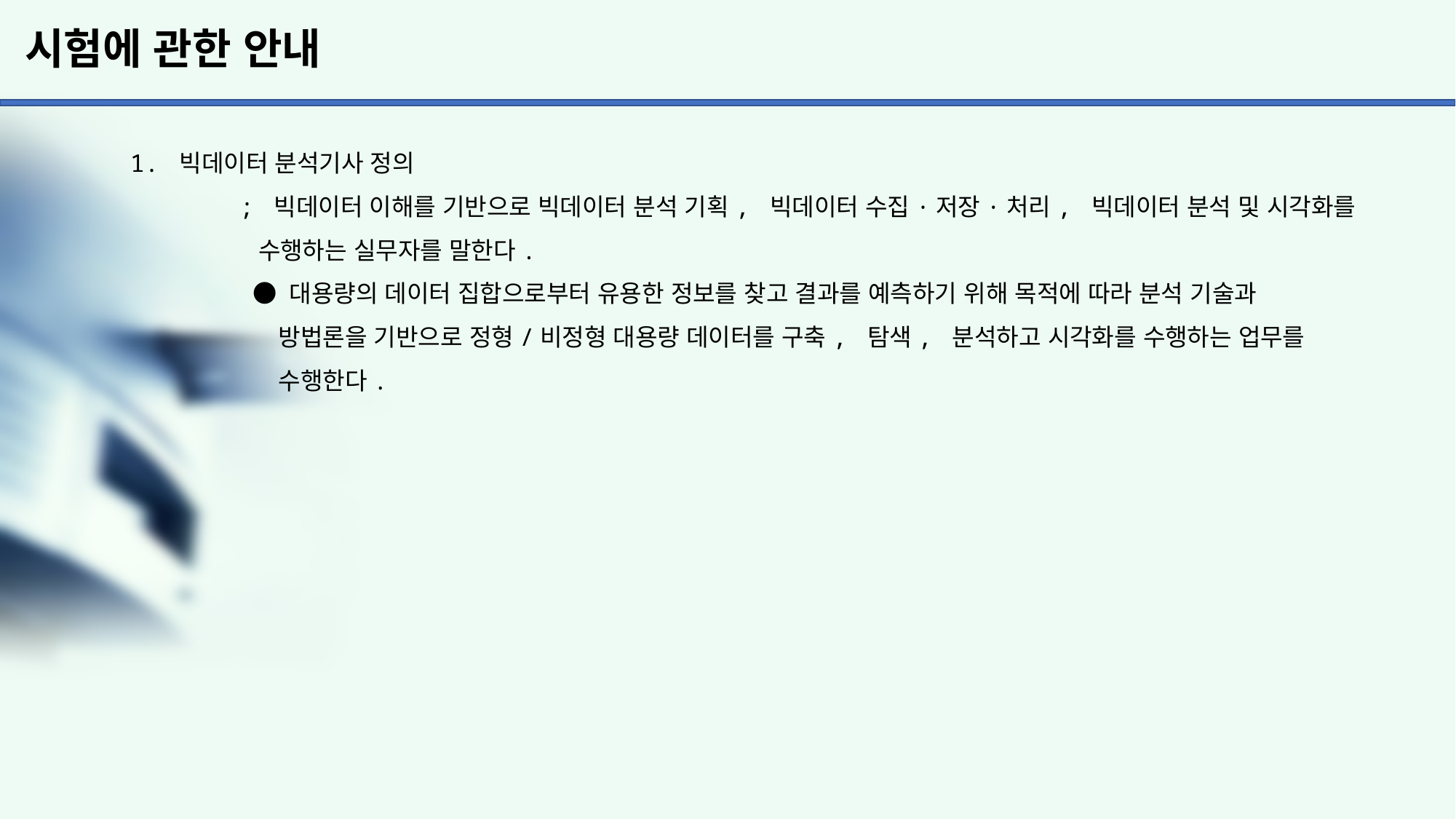

# 시험에 관한 안내
1. 빅데이터 분석기사 정의
	; 빅데이터 이해를 기반으로 빅데이터 분석 기획, 빅데이터 수집·저장·처리, 빅데이터 분석 및 시각화를
	  수행하는 실무자를 말한다.
	  ● 대용량의 데이터 집합으로부터 유용한 정보를 찾고 결과를 예측하기 위해 목적에 따라 분석 기술과
	     방법론을 기반으로 정형/비정형 대용량 데이터를 구축, 탐색, 분석하고 시각화를 수행하는 업무를
	     수행한다.